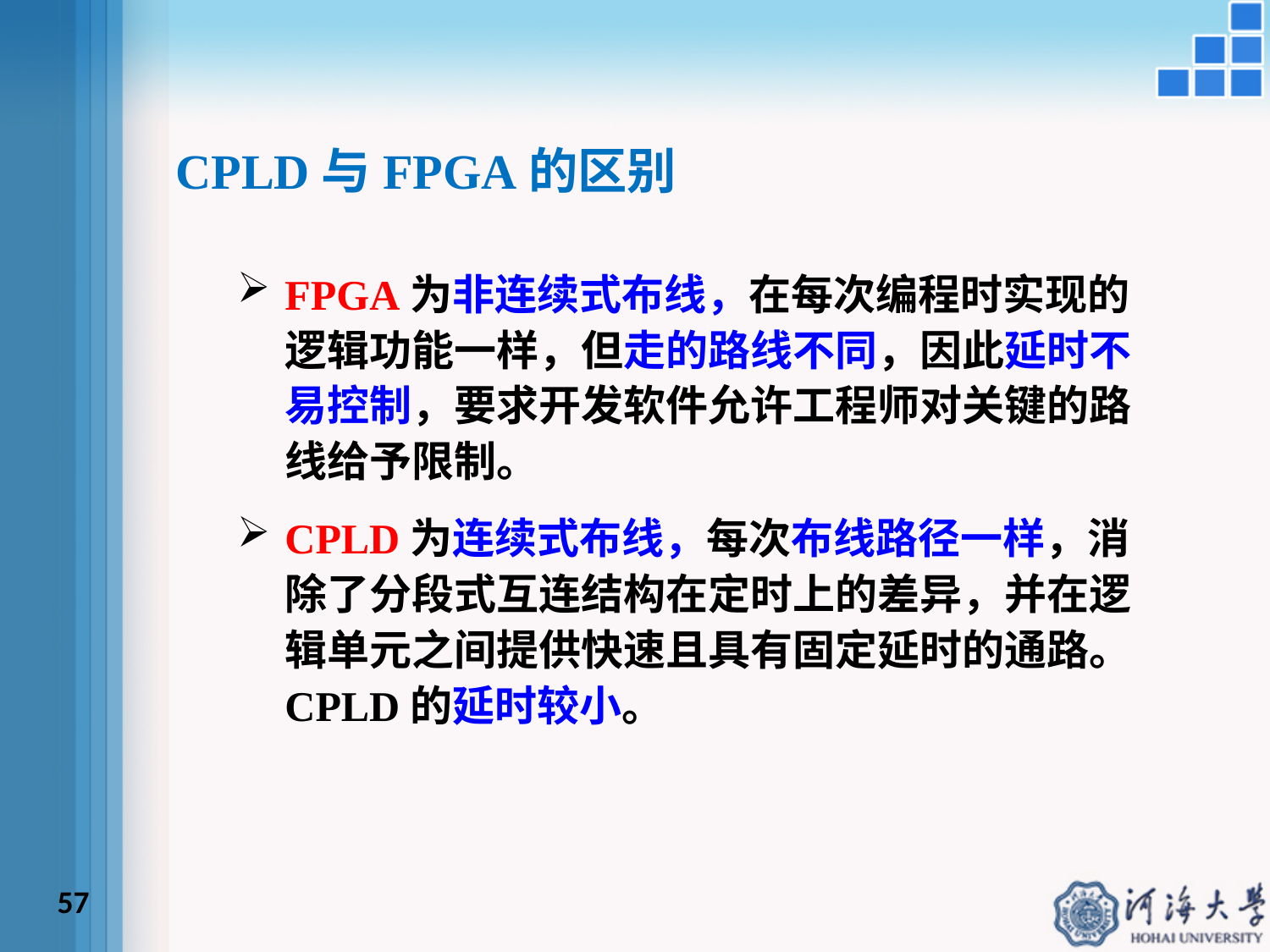

CPLD与FPGA的区别
FPGA为非连续式布线，在每次编程时实现的逻辑功能一样，但走的路线不同，因此延时不易控制，要求开发软件允许工程师对关键的路线给予限制。
CPLD为连续式布线，每次布线路径一样，消除了分段式互连结构在定时上的差异，并在逻辑单元之间提供快速且具有固定延时的通路。CPLD的延时较小。
57